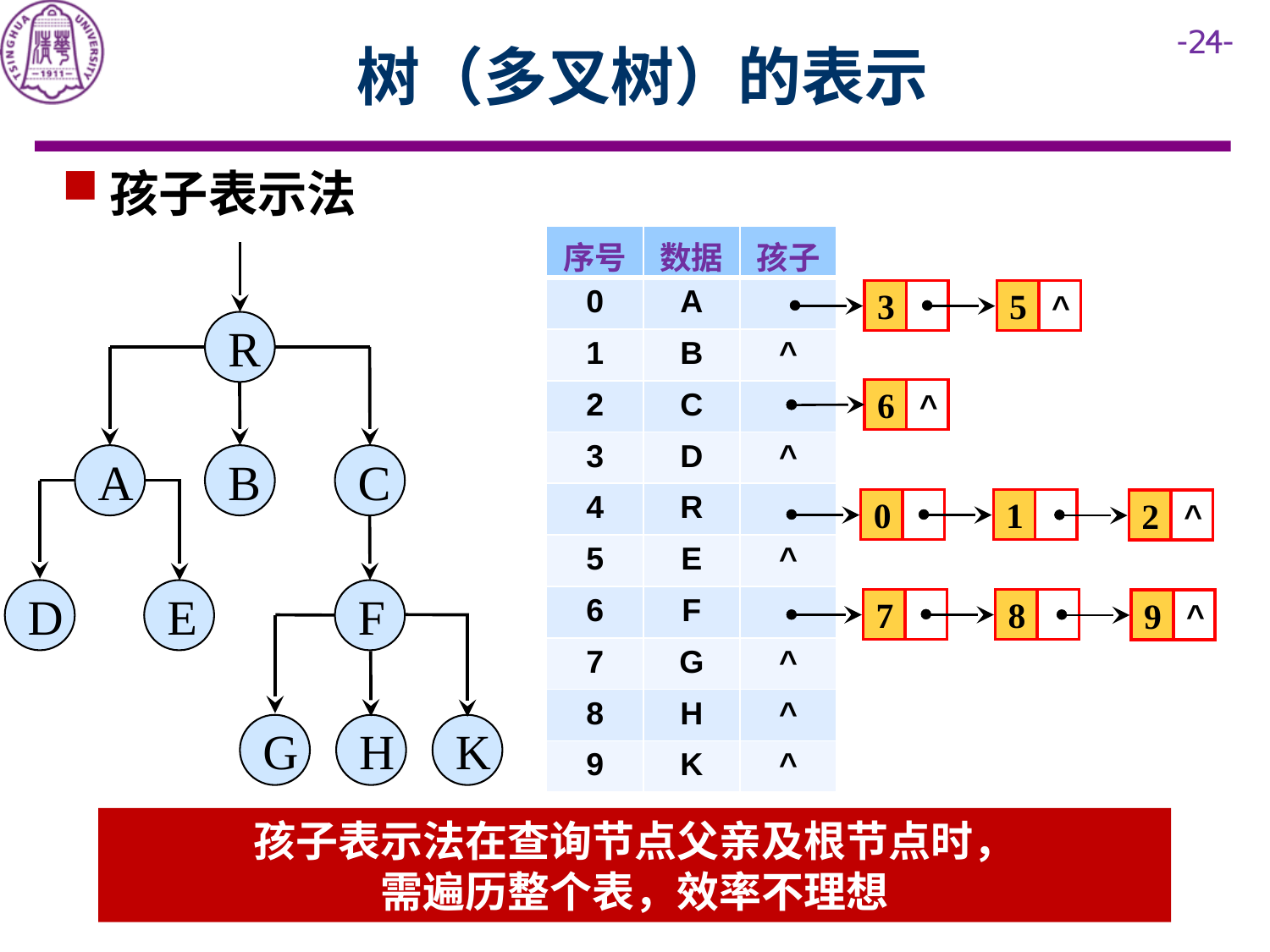

# 树（多叉树）的表示
孩子表示法
| 序号 | 数据 | 孩子 |
| --- | --- | --- |
| 0 | A |  |
| 1 | B | ^ |
| 2 | C |  |
| 3 | D | ^ |
| 4 | R |  |
| 5 | E | ^ |
| 6 | F |  |
| 7 | G | ^ |
| 8 | H | ^ |
| 9 | K | ^ |
3

5
^

R
6
^

A
B
C
0

1

2
^

D
E
F
7

8

9
^

G
H
K
孩子表示法在查询节点父亲及根节点时，
需遍历整个表，效率不理想